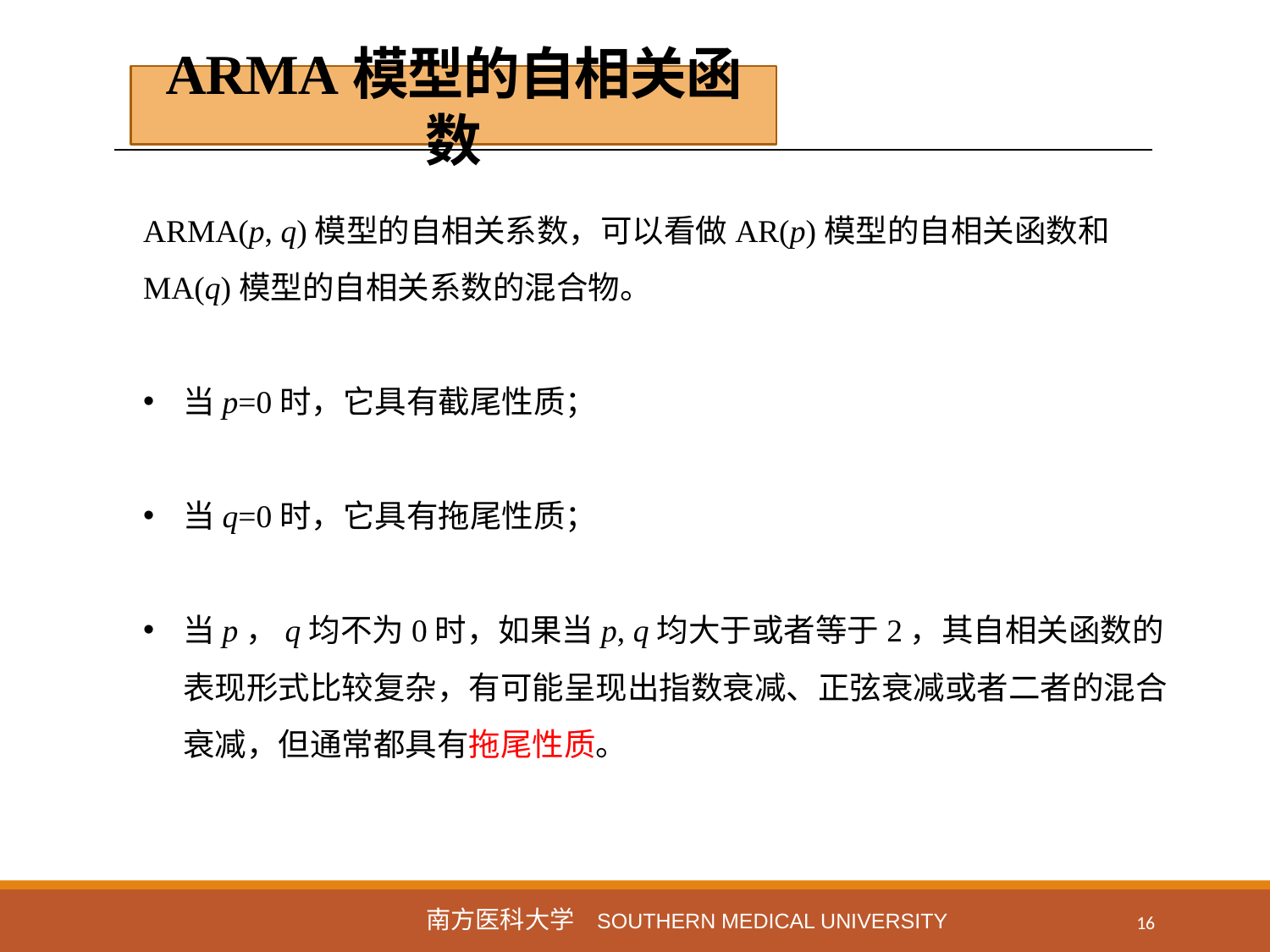

ARMA模型的自相关函数
ARMA(p, q)模型的自相关系数，可以看做AR(p)模型的自相关函数和MA(q)模型的自相关系数的混合物。

当p=0时，它具有截尾性质；

当q=0时，它具有拖尾性质；

当p，q均不为0时，如果当p, q均大于或者等于2，其自相关函数的表现形式比较复杂，有可能呈现出指数衰减、正弦衰减或者二者的混合衰减，但通常都具有拖尾性质。
16